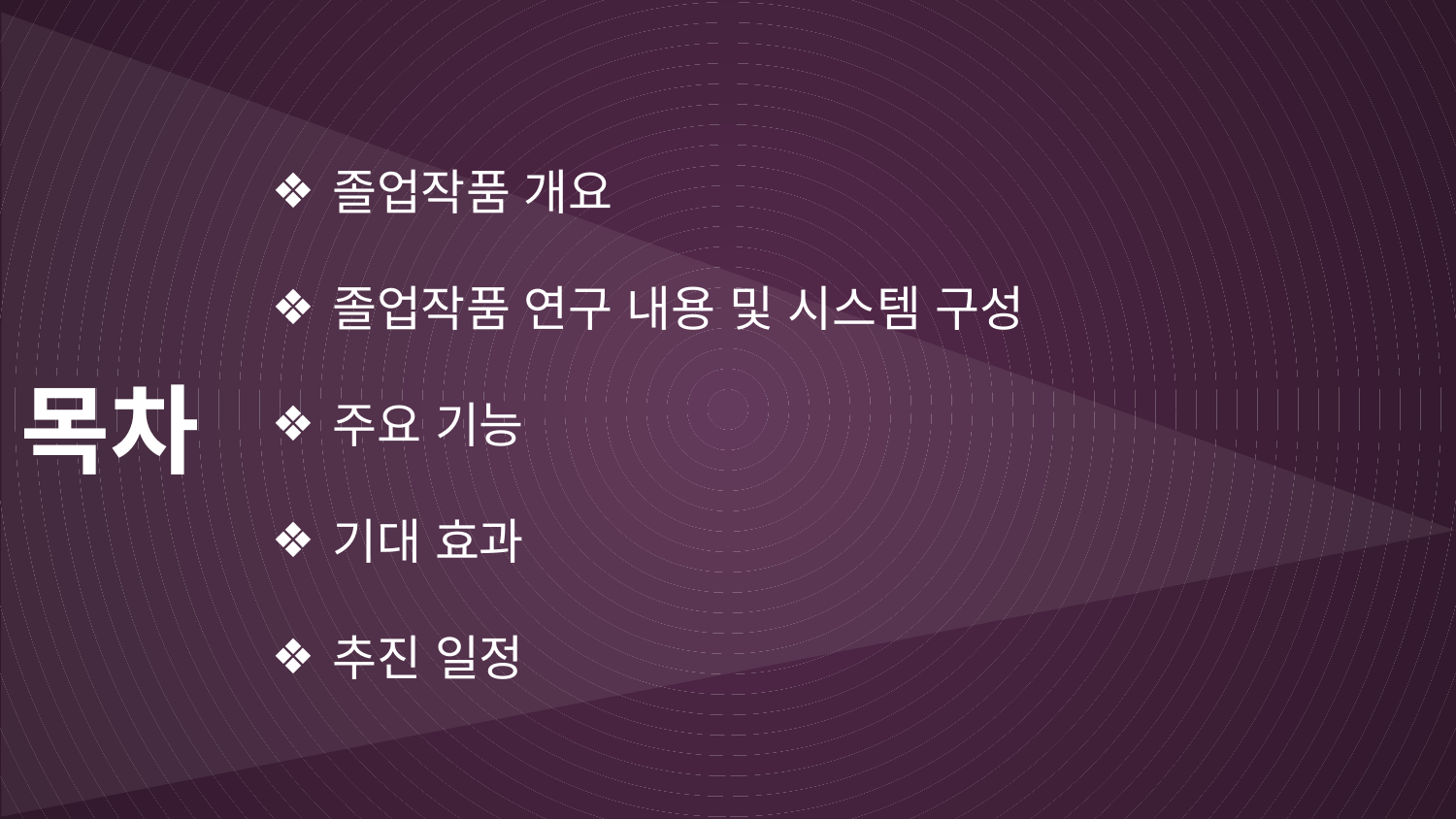

졸업작품 개요

졸업작품 연구 내용 및 시스템 구성

주요 기능

기대 효과

추진 일정
목차